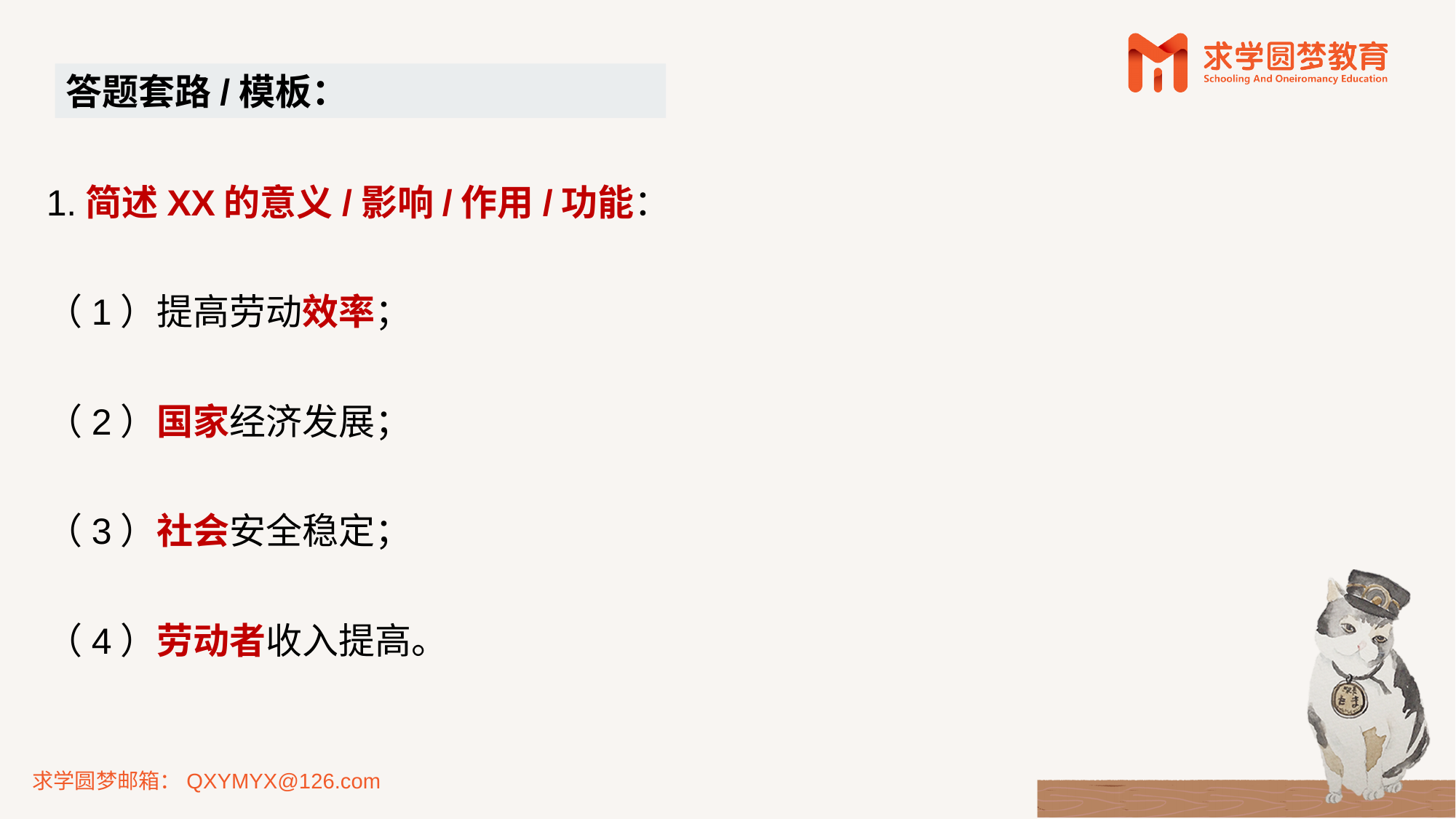

答题套路/模板：
1.简述XX的意义/影响/作用/功能：
（1）提高劳动效率；
（2）国家经济发展；
（3）社会安全稳定；
（4）劳动者收入提高。